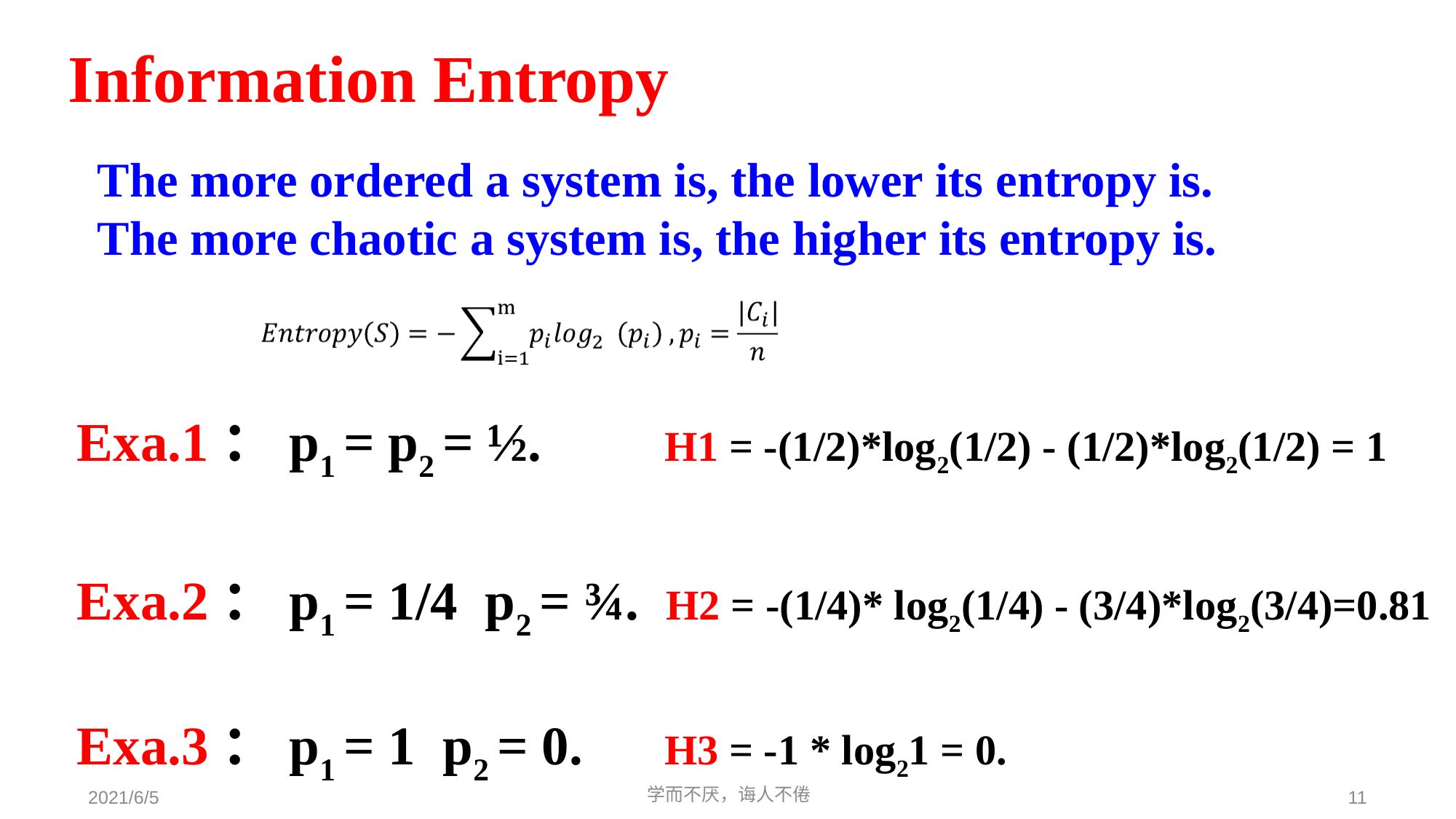

# Information Entropy
 The more ordered a system is, the lower its entropy is.
 The more chaotic a system is, the higher its entropy is.

Exa.1：p1 = p2 = ½.         H1 = -(1/2)*log2(1/2) - (1/2)*log2(1/2) = 1

Exa.2：p1 = 1/4  p2 = ¾.  H2 = -(1/4)* log2(1/4) - (3/4)*log2(3/4)=0.81

Exa.3：p1 = 1  p2 = 0.      H3 = -1 * log21 = 0.
学而不厌，诲人不倦
11
2021/6/5